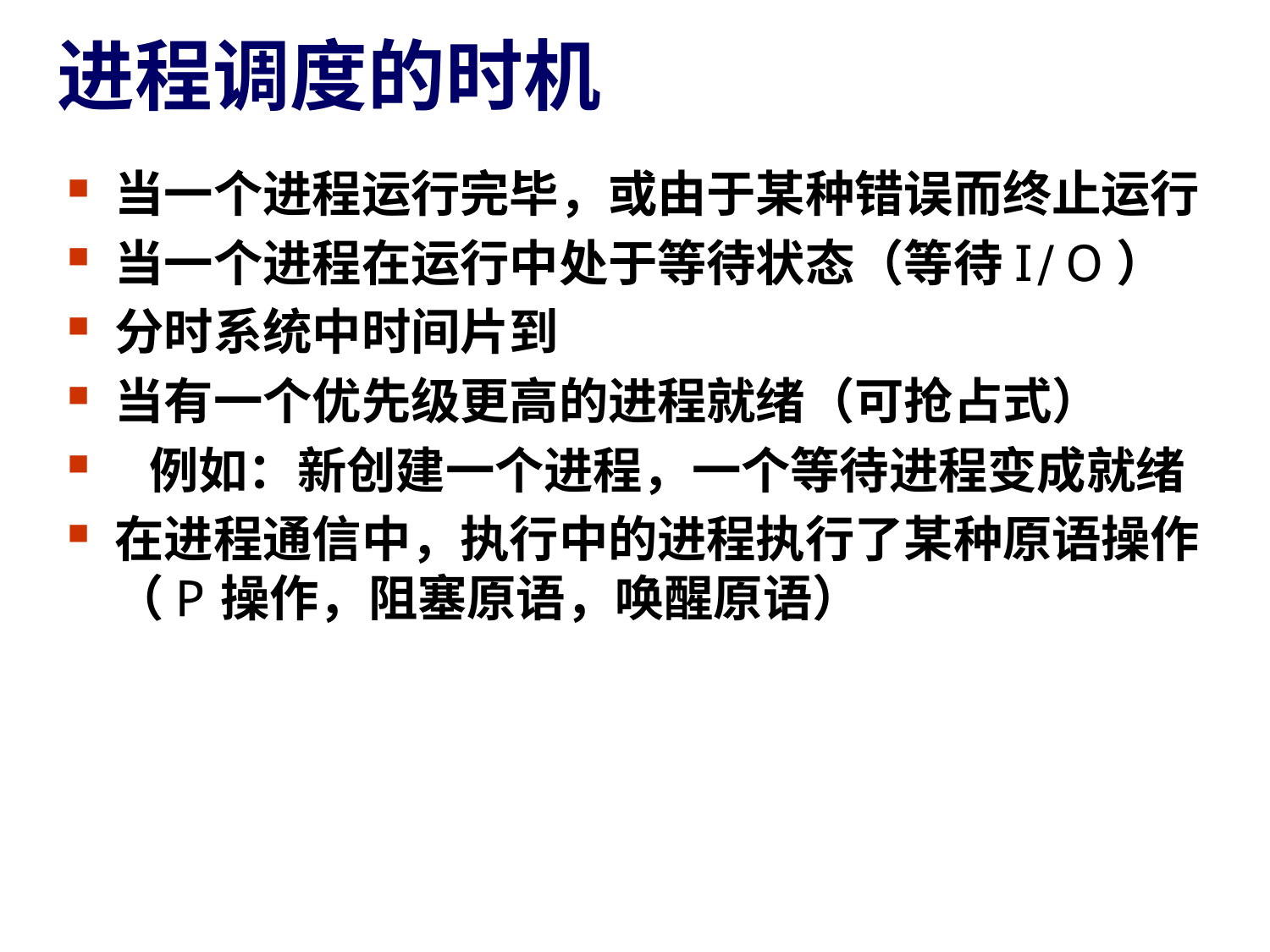

# 进程调度的时机
当一个进程运行完毕，或由于某种错误而终止运行
当一个进程在运行中处于等待状态（等待I/O）
分时系统中时间片到
当有一个优先级更高的进程就绪（可抢占式）
  例如：新创建一个进程，一个等待进程变成就绪
在进程通信中，执行中的进程执行了某种原语操作（P操作，阻塞原语，唤醒原语）